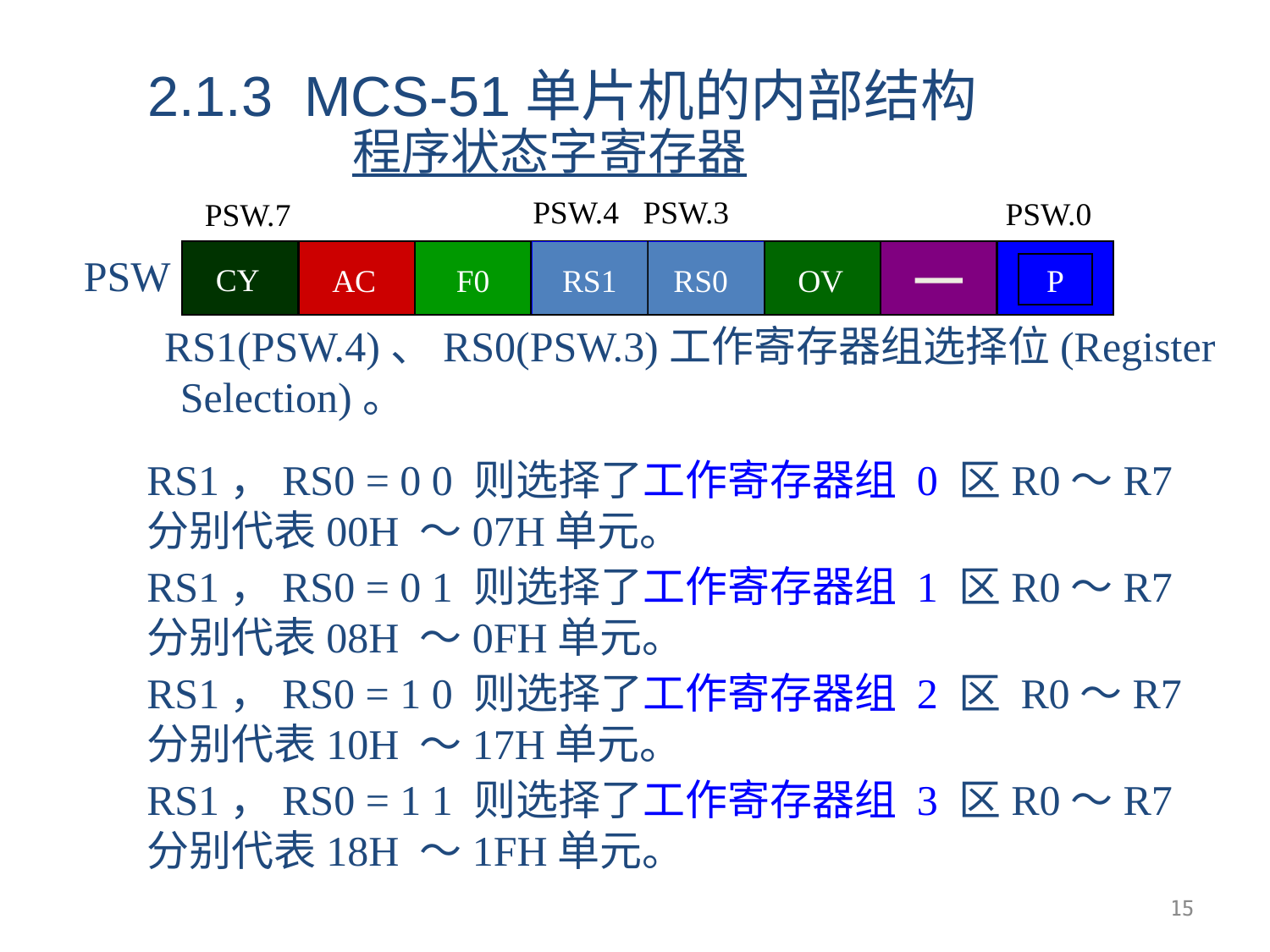

2.1.3  MCS-51单片机的内部结构
程序状态字寄存器
PSW.4   PSW.3
PSW.0
PSW.7

CY
AC
F0
RS1
RS0
OV
P

PSW
   RS1(PSW.4)、RS0(PSW.3)工作寄存器组选择位(Register Selection)。
RS1，RS0 = 0 0 则选择了工作寄存器组 0 区R0～R7分别代表00H ～07H单元。
RS1，RS0 = 0 1 则选择了工作寄存器组 1 区R0～R7分别代表08H ～0FH单元。
RS1，RS0 = 1 0 则选择了工作寄存器组 2 区 R0～R7分别代表10H ～17H单元。
RS1，RS0 = 1 1 则选择了工作寄存器组 3 区R0～R7分别代表18H ～1FH单元。
15